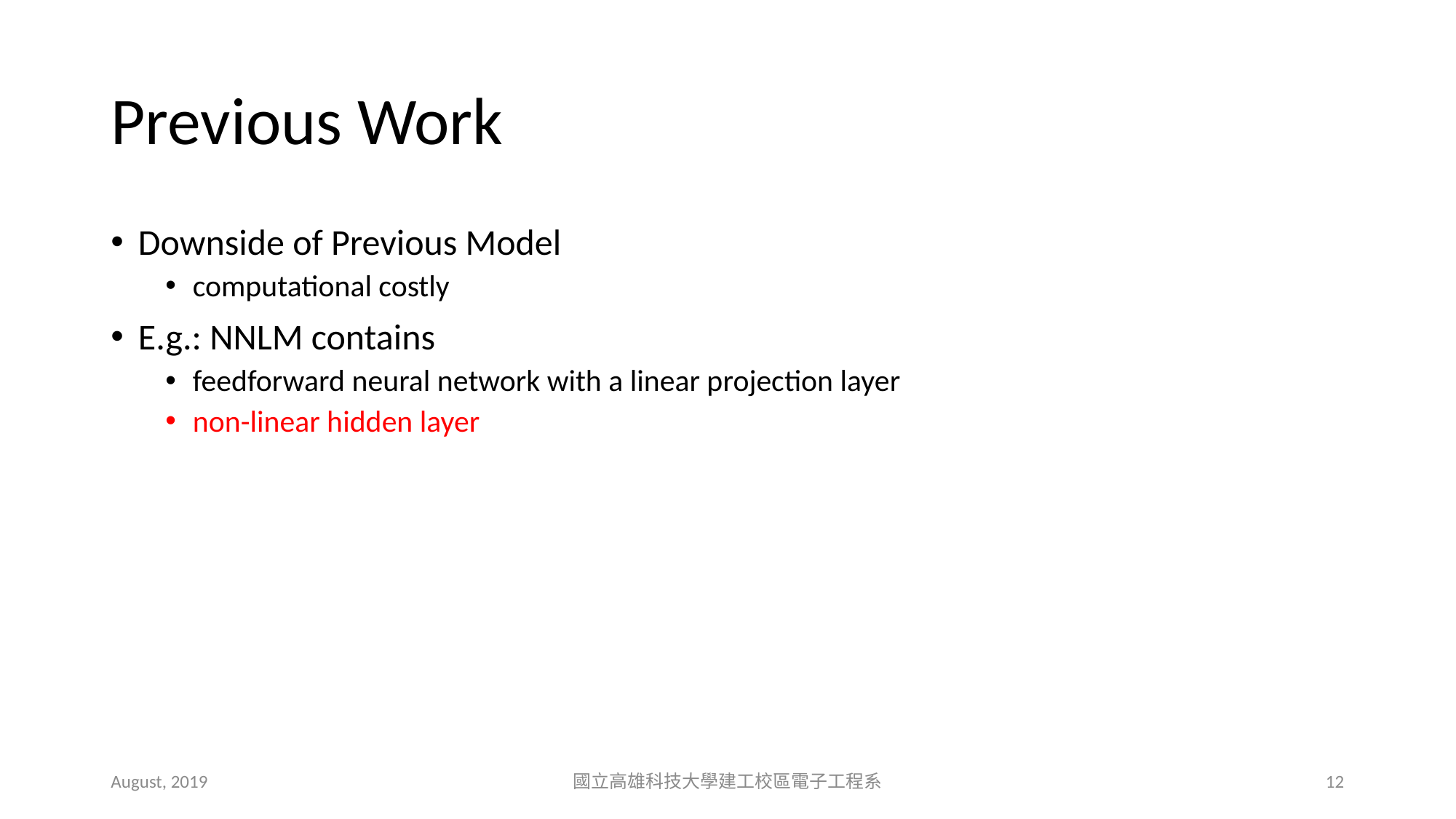

# Previous Work
Downside of Previous Model
computational costly
E.g.: NNLM contains
feedforward neural network with a linear projection layer
non-linear hidden layer
August, 2019
國立高雄科技大學建工校區電子工程系
12